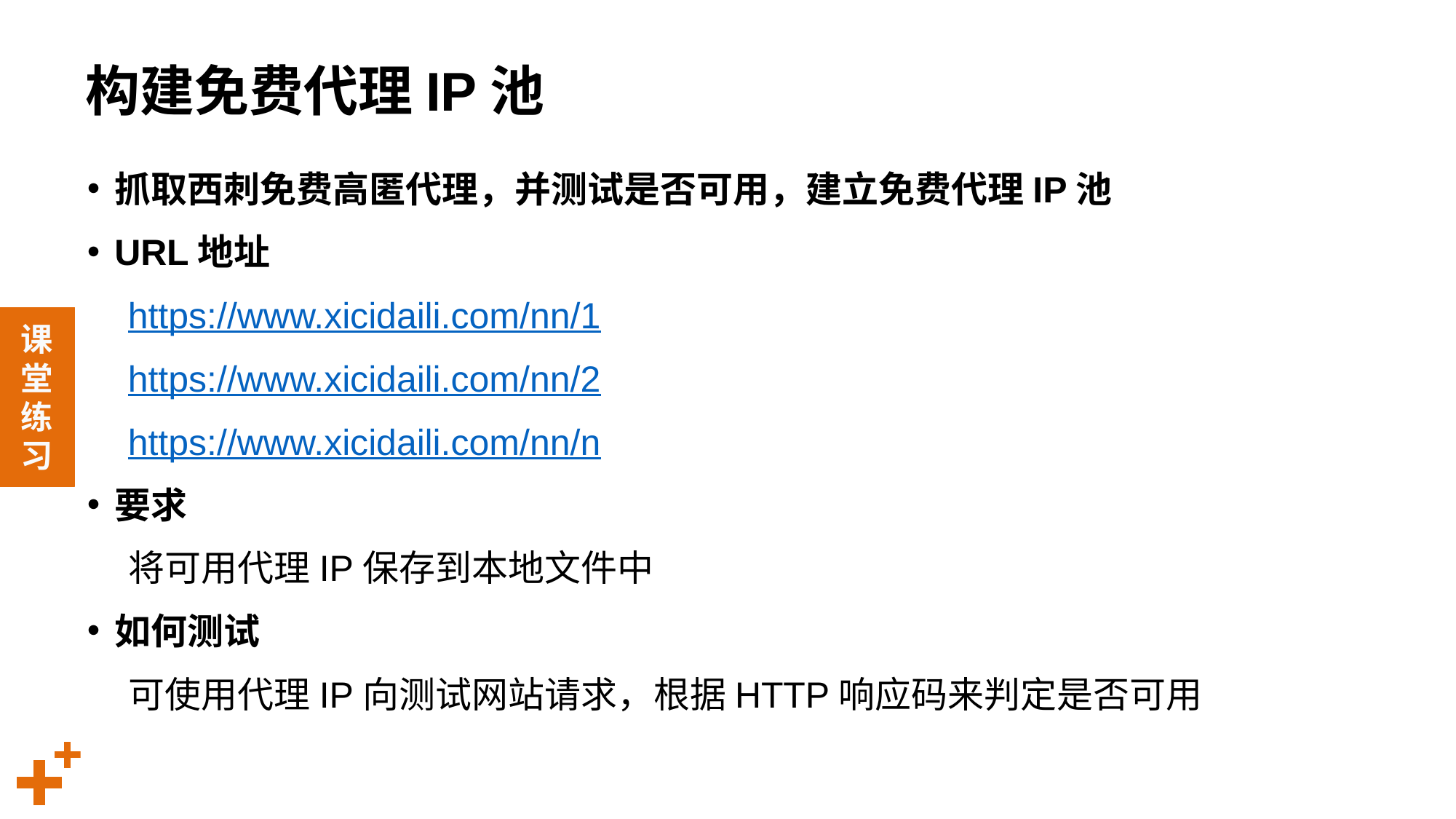

# 构建免费代理IP池
抓取西刺免费高匿代理，并测试是否可用，建立免费代理IP池
URL地址
    https://www.xicidaili.com/nn/1
    https://www.xicidaili.com/nn/2
    https://www.xicidaili.com/nn/n
要求
    将可用代理IP保存到本地文件中
如何测试
    可使用代理IP向测试网站请求，根据HTTP响应码来判定是否可用